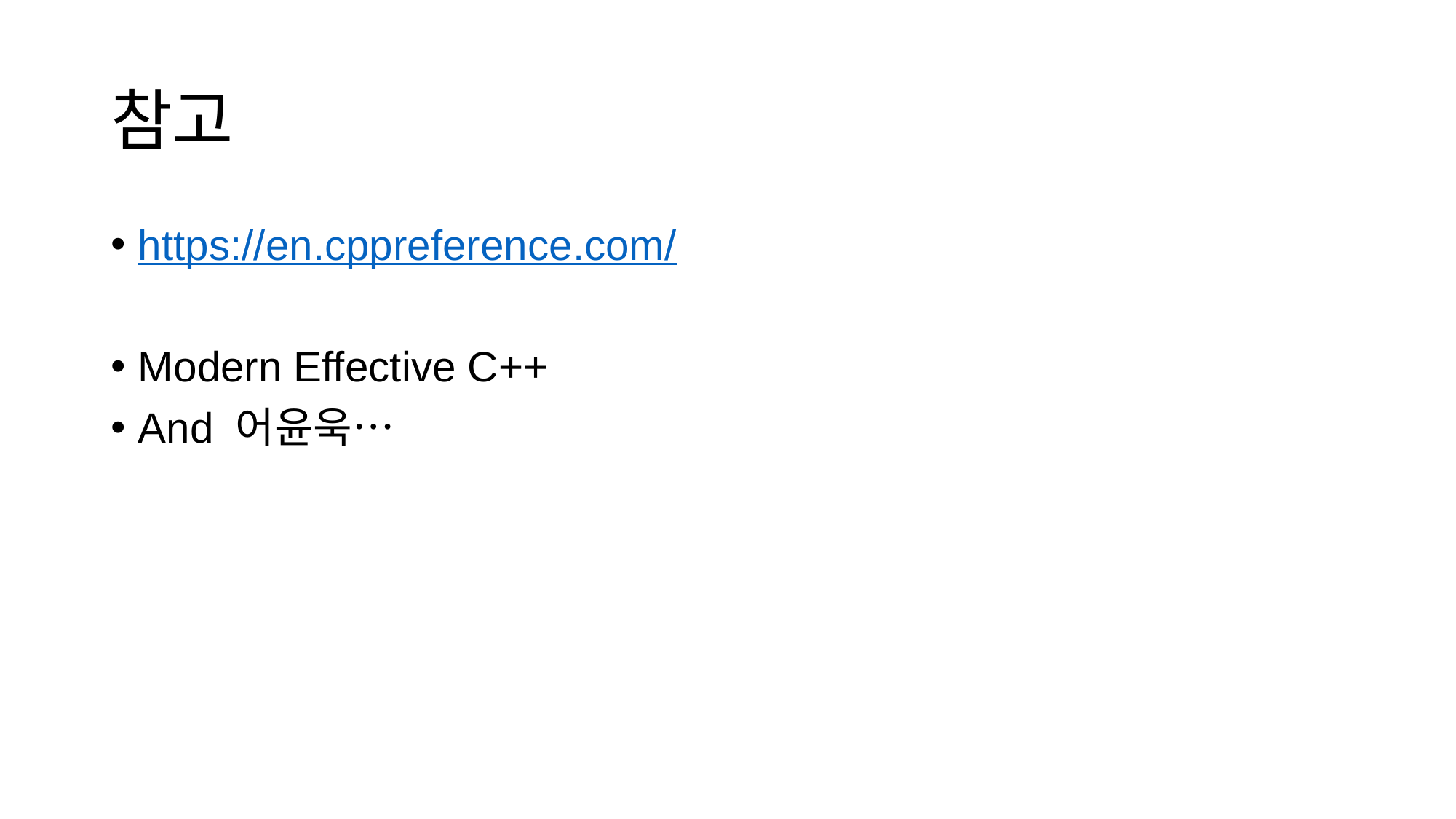

# 참고
https://en.cppreference.com/

Modern Effective C++
And 어윤욱…